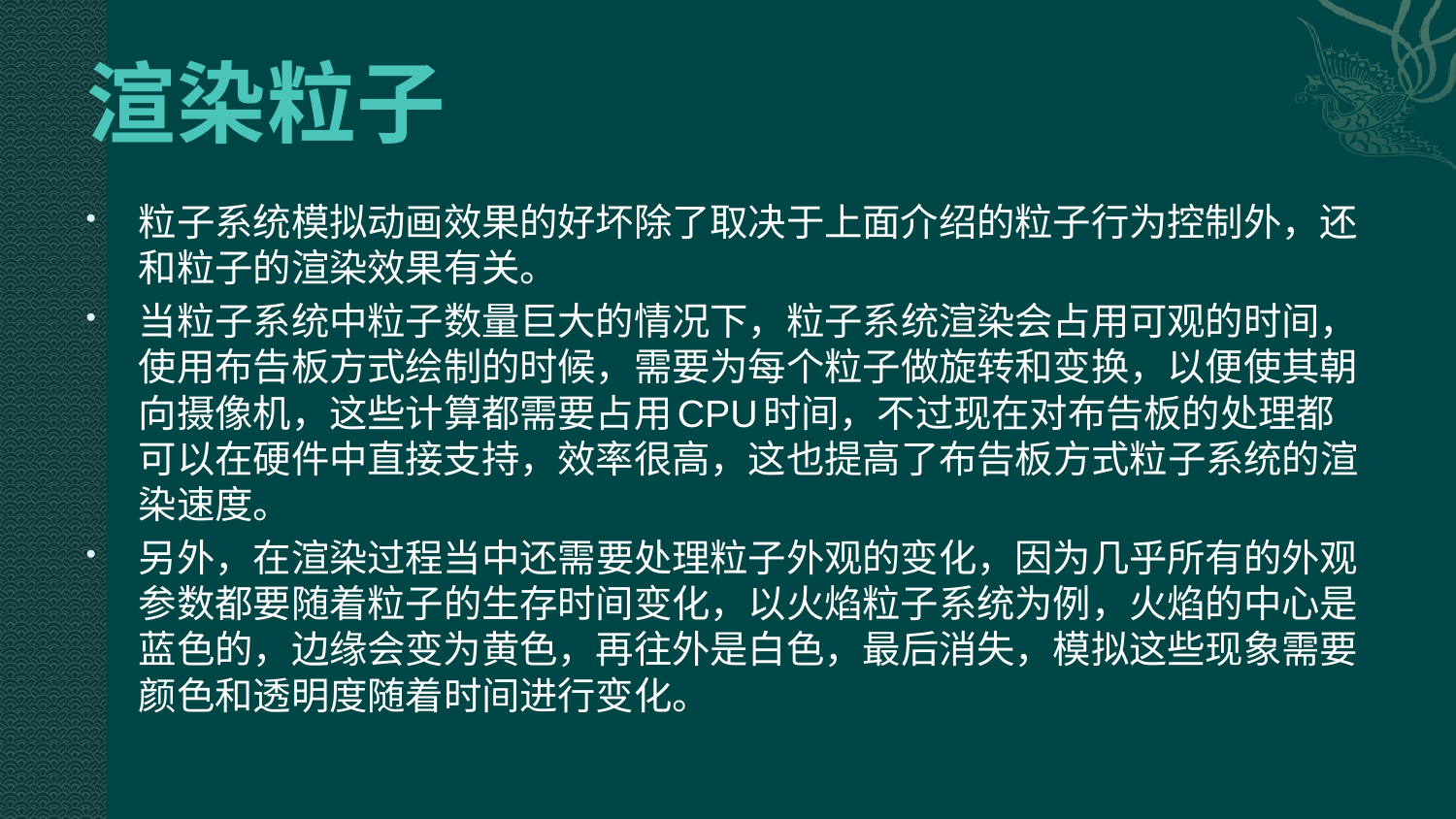

# 渲染粒子
粒子系统模拟动画效果的好坏除了取决于上面介绍的粒子行为控制外，还和粒子的渲染效果有关。
当粒子系统中粒子数量巨大的情况下，粒子系统渲染会占用可观的时间，使用布告板方式绘制的时候，需要为每个粒子做旋转和变换，以便使其朝向摄像机，这些计算都需要占用CPU时间，不过现在对布告板的处理都可以在硬件中直接支持，效率很高，这也提高了布告板方式粒子系统的渲染速度。
另外，在渲染过程当中还需要处理粒子外观的变化，因为几乎所有的外观参数都要随着粒子的生存时间变化，以火焰粒子系统为例，火焰的中心是蓝色的，边缘会变为黄色，再往外是白色，最后消失，模拟这些现象需要颜色和透明度随着时间进行变化。